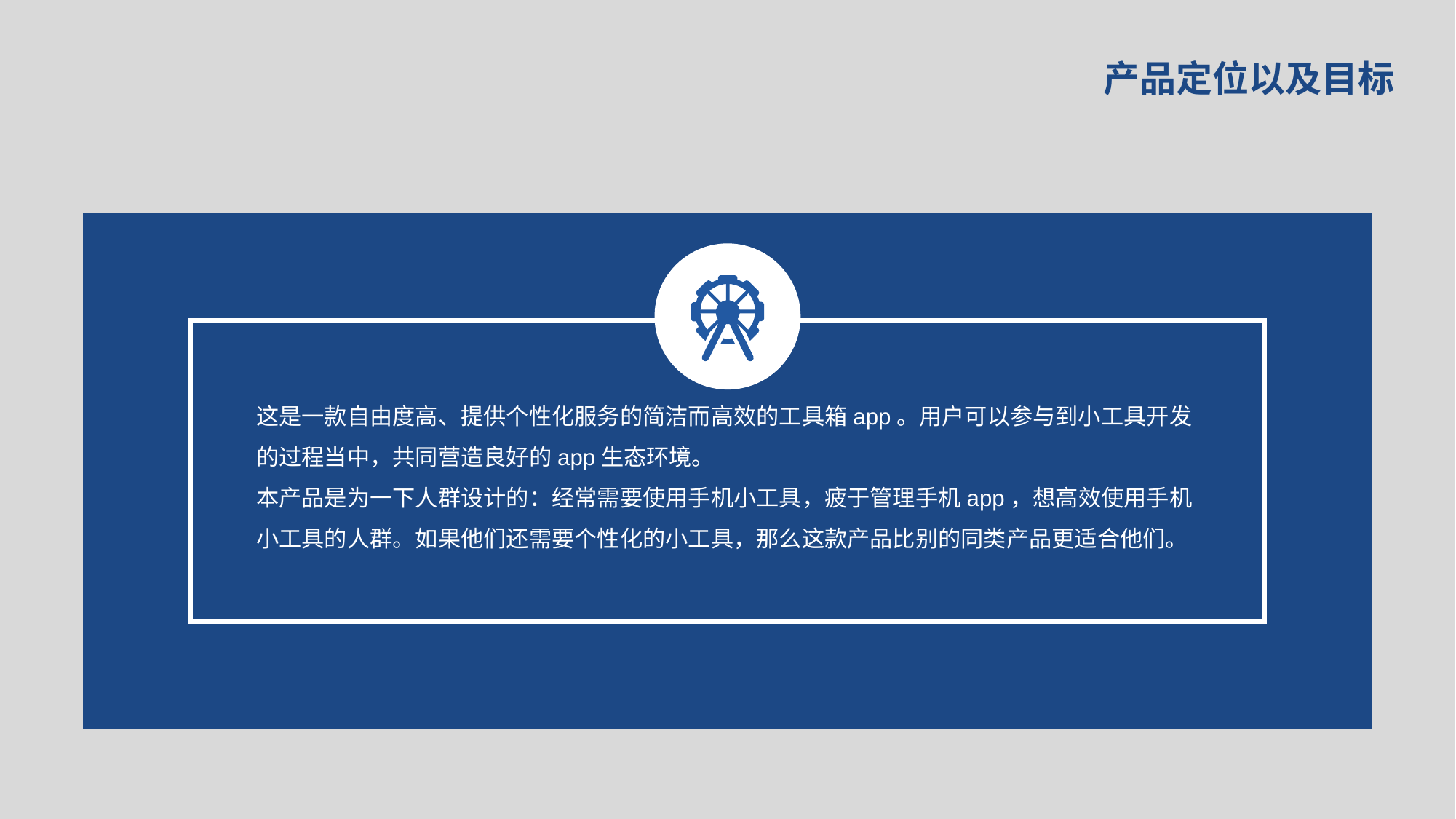

产品定位以及目标

这是一款自由度高、提供个性化服务的简洁而高效的工具箱app。用户可以参与到小工具开发的过程当中，共同营造良好的app生态环境。
本产品是为一下人群设计的：经常需要使用手机小工具，疲于管理手机app，想高效使用手机小工具的人群。如果他们还需要个性化的小工具，那么这款产品比别的同类产品更适合他们。